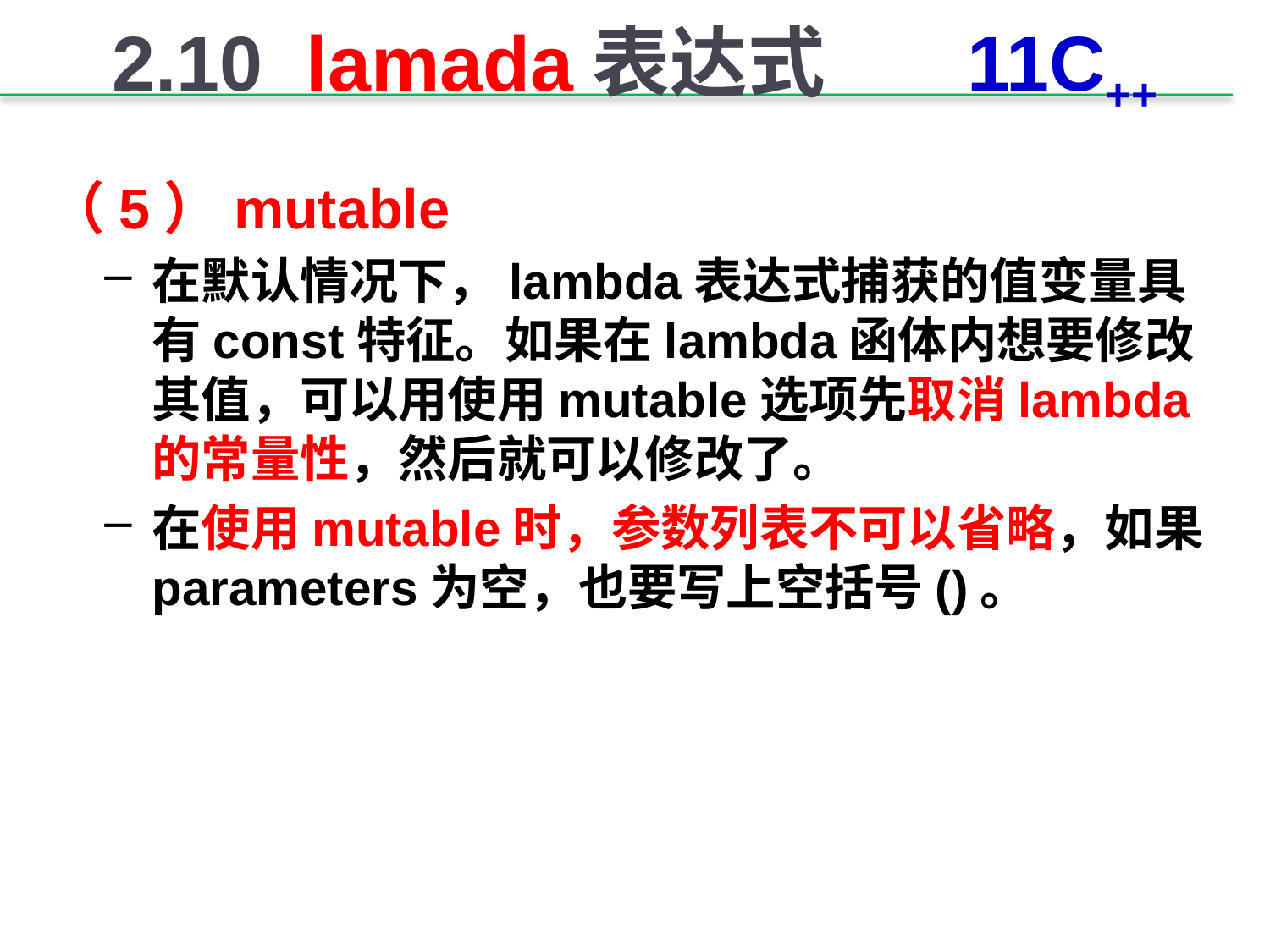

# 2.10  lamada表达式       11C++
（5）mutable
在默认情况下，lambda表达式捕获的值变量具有const特征。如果在lambda函体内想要修改其值，可以用使用mutable选项先取消lambda的常量性，然后就可以修改了。
在使用mutable时，参数列表不可以省略，如果parameters为空，也要写上空括号()。